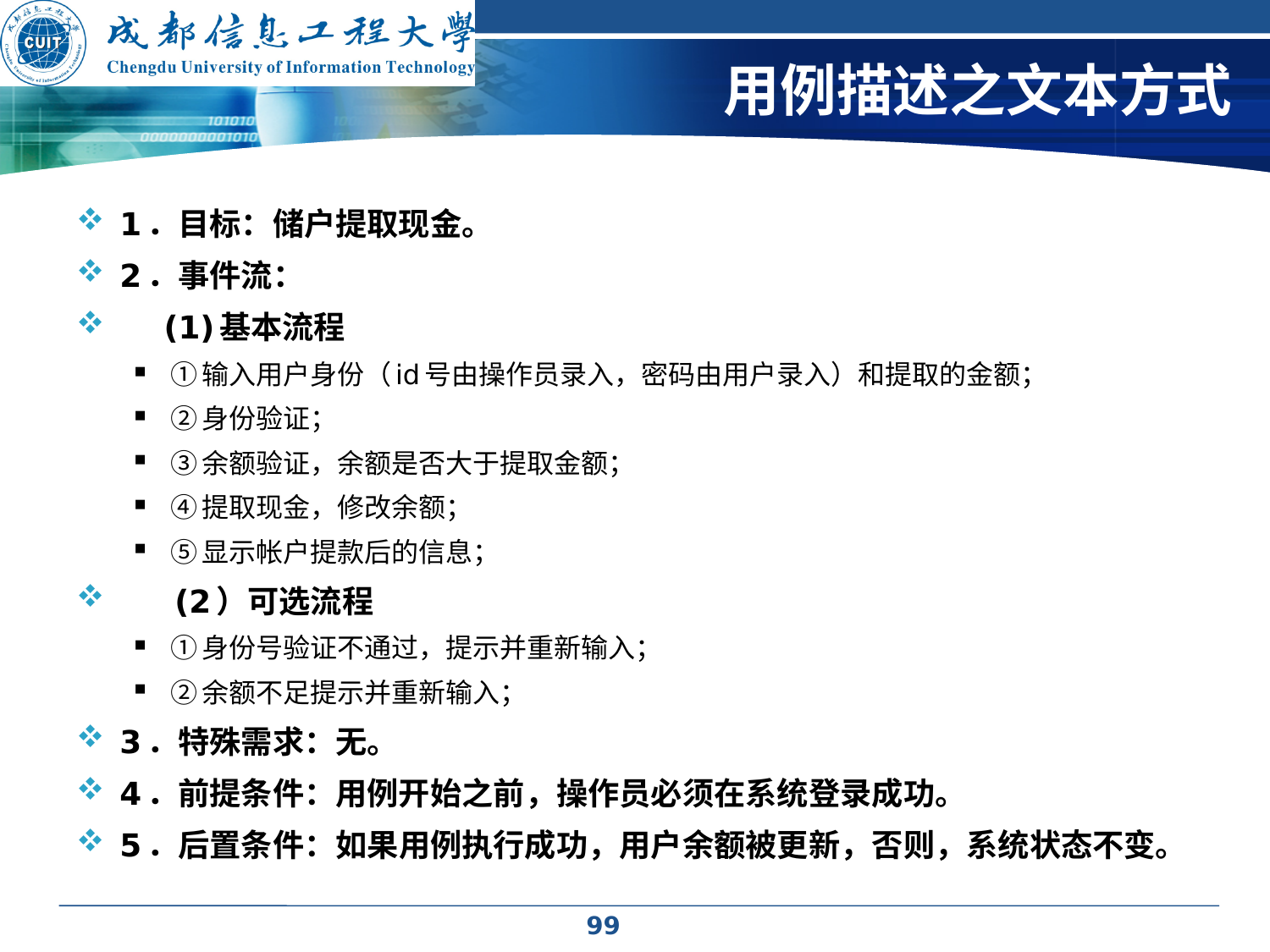

# 用例描述之文本方式
1．目标：储户提取现金。
2．事件流：
    (1)基本流程
①输入用户身份（id号由操作员录入，密码由用户录入）和提取的金额；
②身份验证；
③余额验证，余额是否大于提取金额；
④提取现金，修改余额；
⑤显示帐户提款后的信息；
     (2）可选流程
①身份号验证不通过，提示并重新输入；
②余额不足提示并重新输入；
3．特殊需求：无。
4．前提条件：用例开始之前，操作员必须在系统登录成功。
5．后置条件：如果用例执行成功，用户余额被更新，否则，系统状态不变。
99